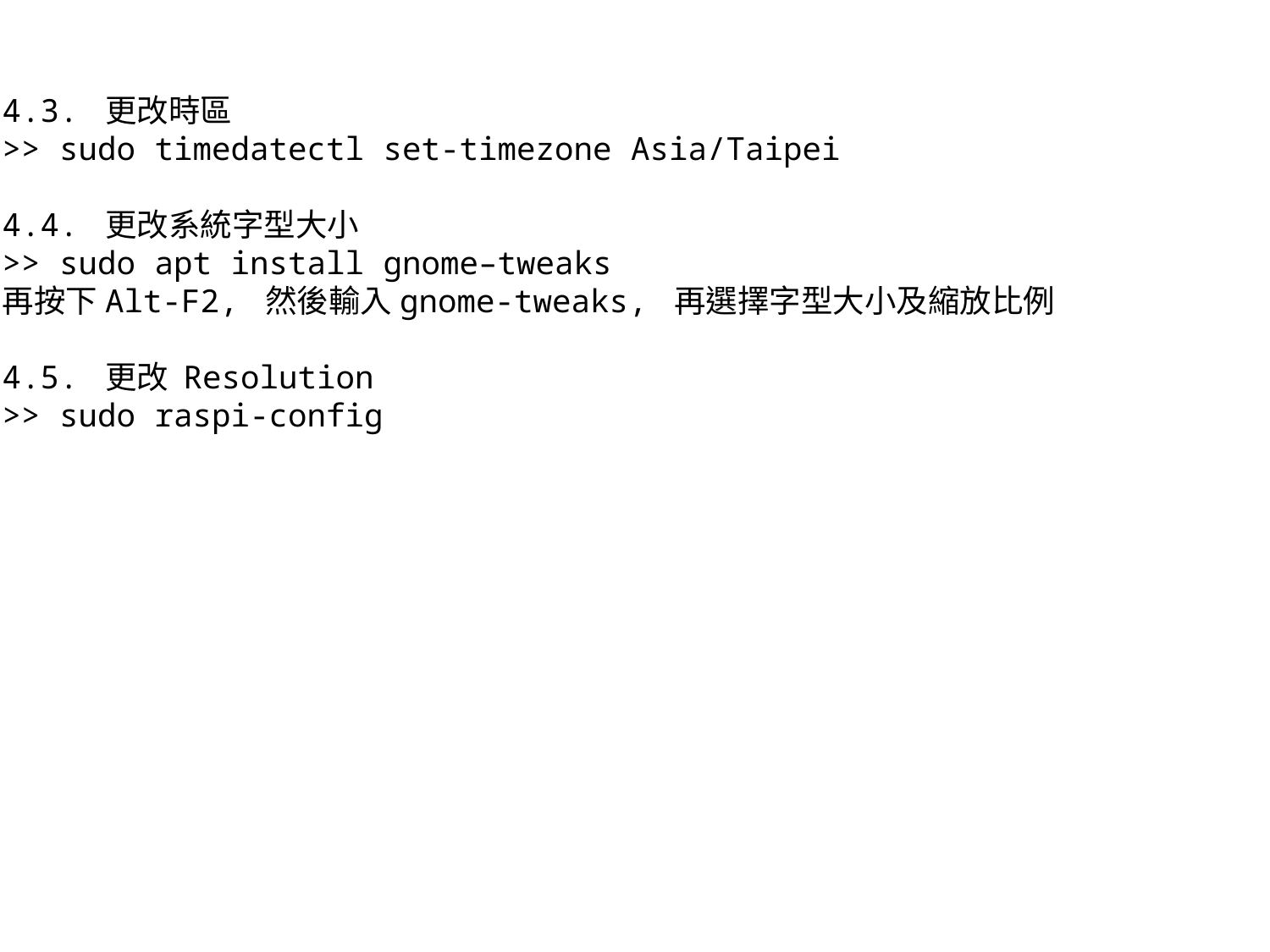

4.3. 更改時區
>> sudo timedatectl set-timezone Asia/Taipei

4.4. 更改系統字型大小
>> sudo apt install gnome–tweaks
再按下Alt-F2, 然後輸入gnome-tweaks, 再選擇字型大小及縮放比例

4.5. 更改 Resolution
>> sudo raspi-config